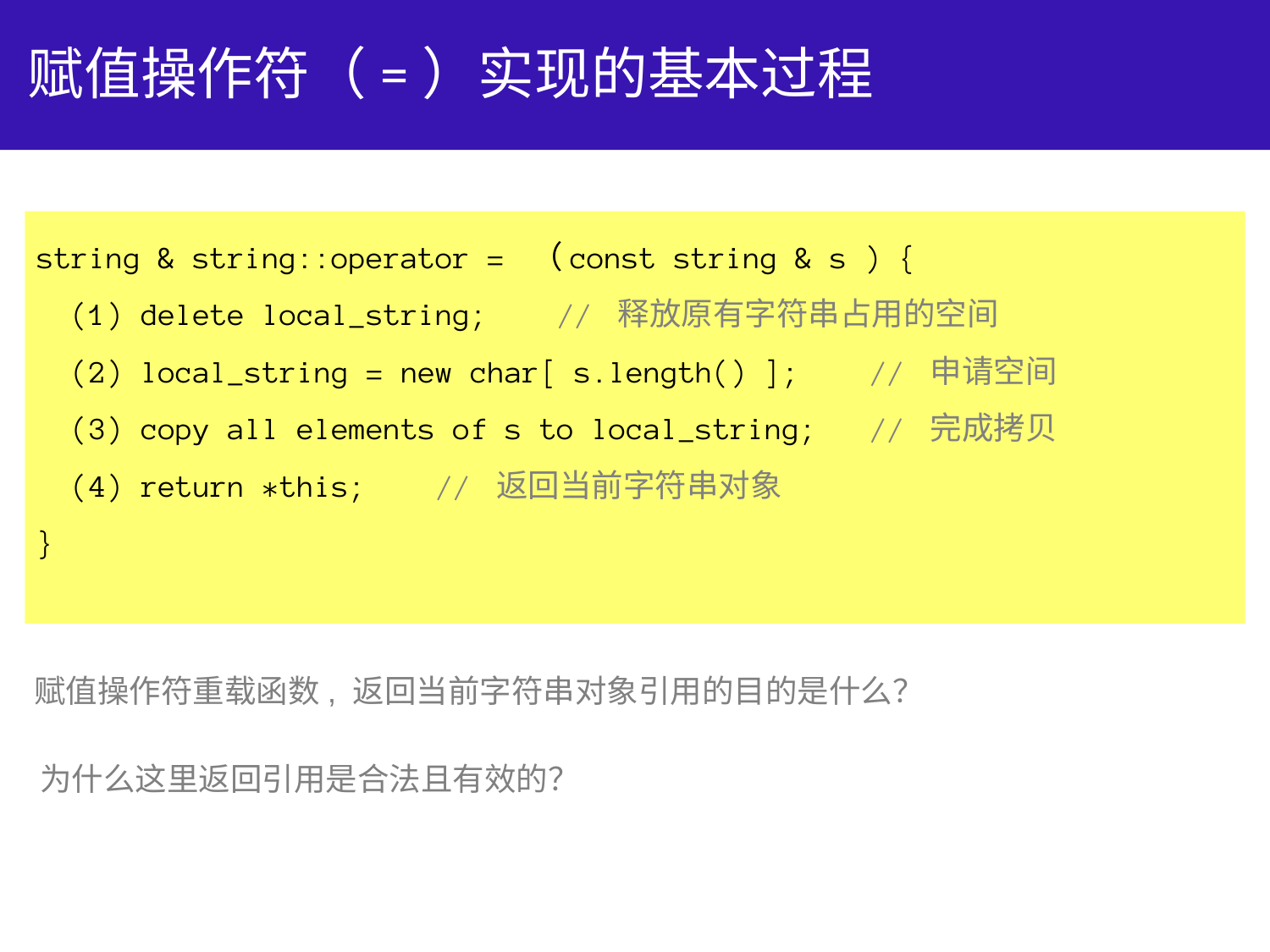

# 赋值操作符（=）实现的基本过程
string & string::operator = （const string & s ) {
  (1) delete local_string;    // 释放原有字符串占用的空间
  (2) local_string = new char[ s.length() ];    // 申请空间
  (3) copy all elements of s to local_string;   // 完成拷贝
  (4) return *this;    // 返回当前字符串对象
}

赋值操作符重载函数, 返回当前字符串对象引用的目的是什么？
为什么这里返回引用是合法且有效的？
79